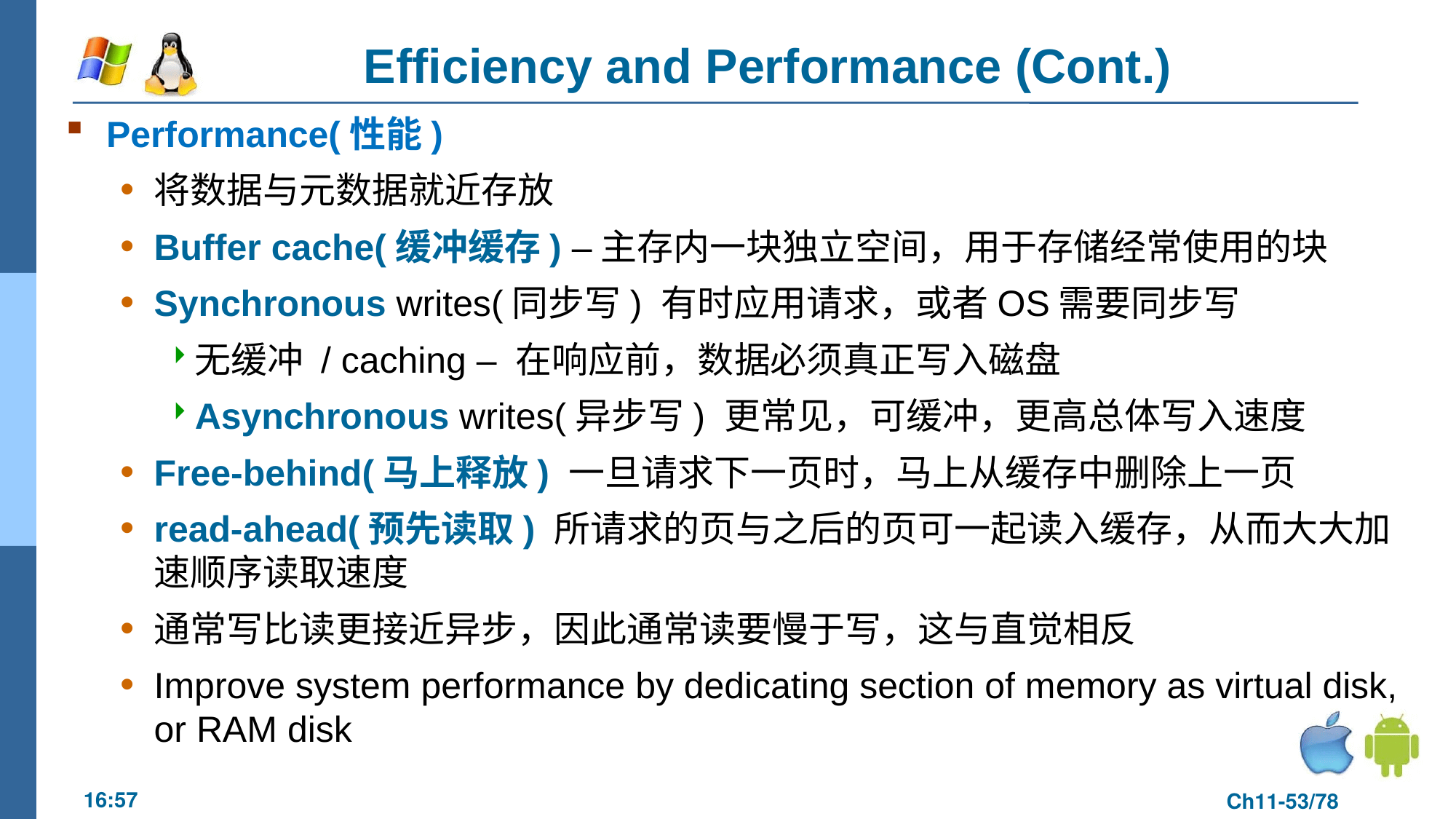

# Efficiency and Performance (Cont.)
Performance(性能)
将数据与元数据就近存放
Buffer cache(缓冲缓存) –主存内一块独立空间，用于存储经常使用的块
Synchronous writes(同步写) 有时应用请求，或者OS需要同步写
无缓冲 / caching – 在响应前，数据必须真正写入磁盘
Asynchronous writes(异步写) 更常见，可缓冲，更高总体写入速度
Free-behind(马上释放) 一旦请求下一页时，马上从缓存中删除上一页
read-ahead(预先读取) 所请求的页与之后的页可一起读入缓存，从而大大加速顺序读取速度
通常写比读更接近异步，因此通常读要慢于写，这与直觉相反
Improve system performance by dedicating section of memory as virtual disk, or RAM disk